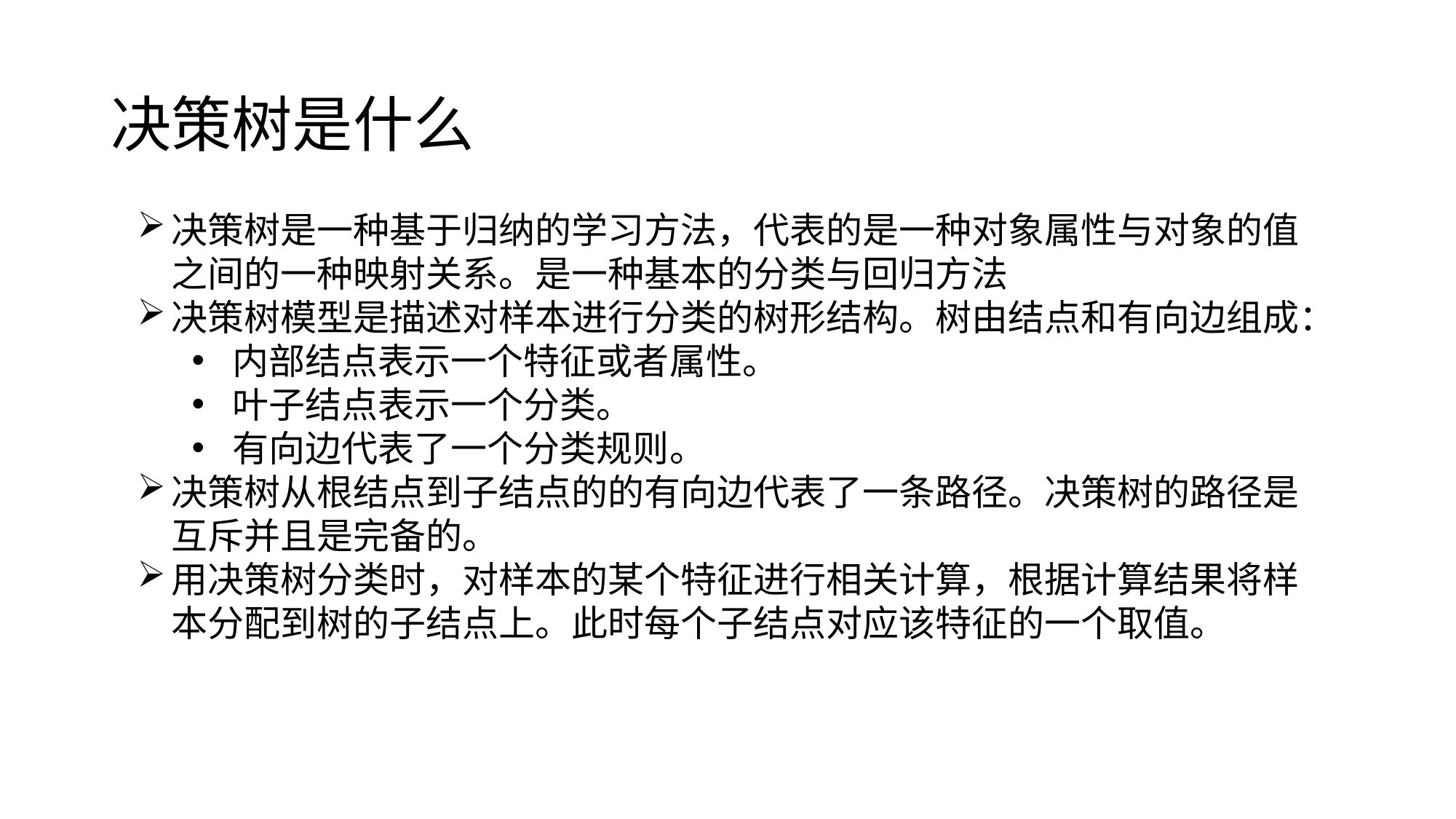

# 决策树是什么
决策树是一种基于归纳的学习方法，代表的是一种对象属性与对象的值之间的一种映射关系。是一种基本的分类与回归方法
决策树模型是描述对样本进行分类的树形结构。树由结点和有向边组成：
内部结点表示一个特征或者属性。
叶子结点表示一个分类。
有向边代表了一个分类规则。
决策树从根结点到子结点的的有向边代表了一条路径。决策树的路径是互斥并且是完备的。
用决策树分类时，对样本的某个特征进行相关计算，根据计算结果将样本分配到树的子结点上。此时每个子结点对应该特征的一个取值。